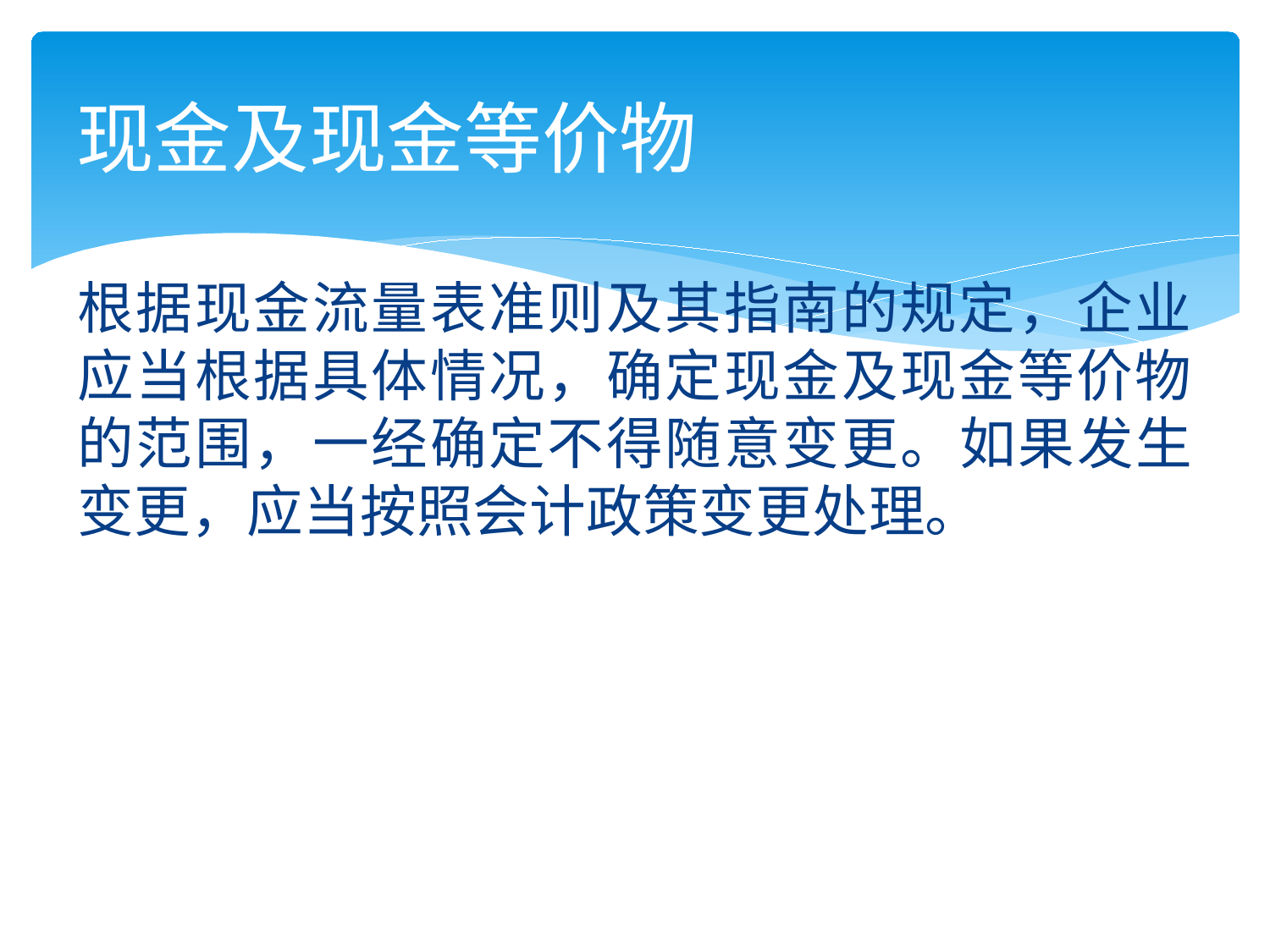

# 现金及现金等价物
根据现金流量表准则及其指南的规定，企业应当根据具体情况，确定现金及现金等价物的范围，一经确定不得随意变更。如果发生变更，应当按照会计政策变更处理。